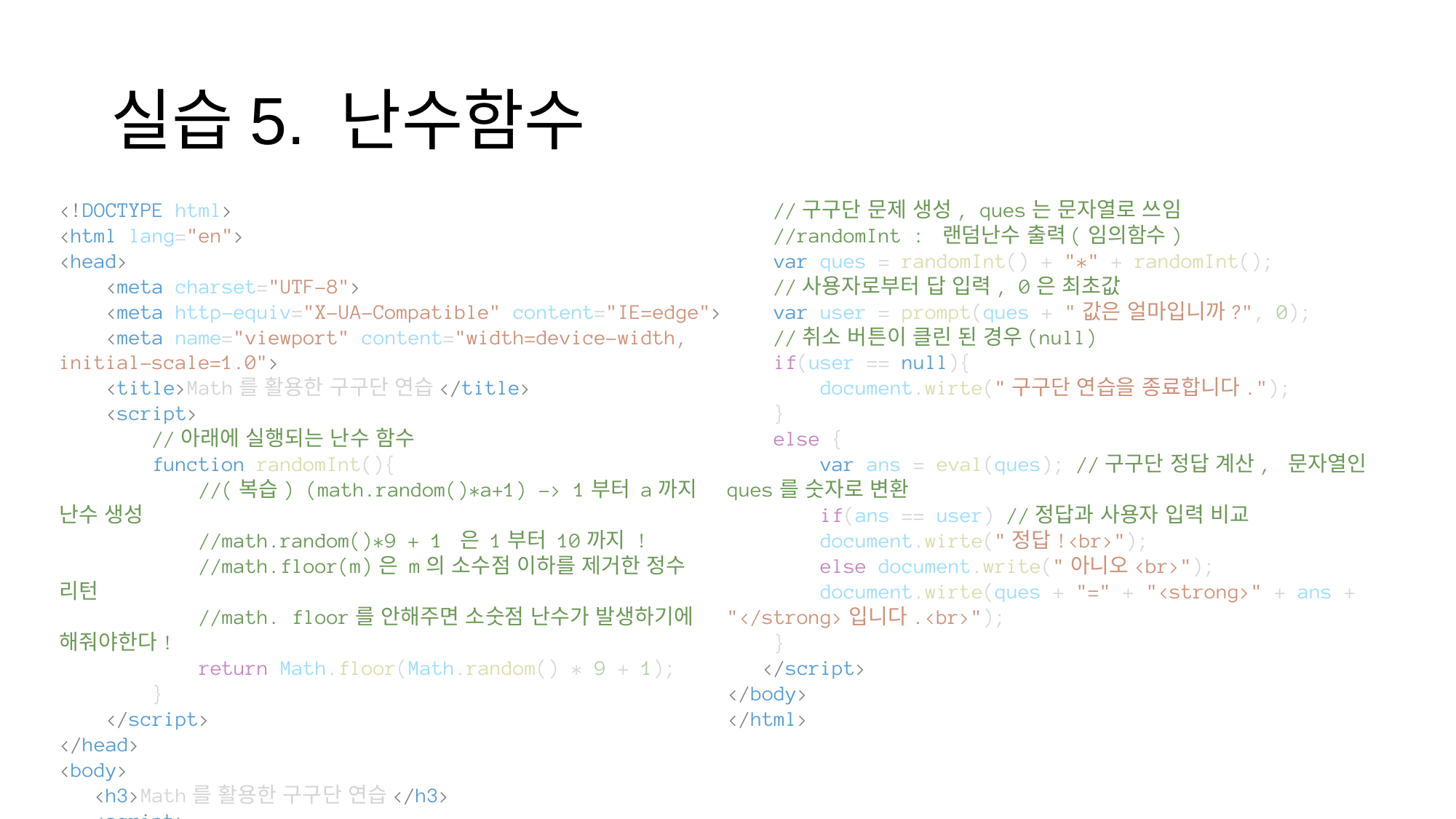

# 실습5. 난수함수
<!DOCTYPE html>
<html lang="en">
<head>
    <meta charset="UTF-8">
    <meta http-equiv="X-UA-Compatible" content="IE=edge">
    <meta name="viewport" content="width=device-width, initial-scale=1.0">
    <title>Math를 활용한 구구단 연습</title>
    <script>
        //아래에 실행되는 난수 함수
        function randomInt(){
            //(복습) (math.random()*a+1) -> 1부터 a까지 난수 생성
            //math.random()*9 + 1 은 1부터 10까지 !
            //math.floor(m)은 m의 소수점 이하를 제거한 정수 리턴
            //math. floor를 안해주면 소숫점 난수가 발생하기에 해줘야한다!
            return Math.floor(Math.random() * 9 + 1);
        }
    </script>
</head>
<body>
   <h3>Math를 활용한 구구단 연습</h3>
   <script>
    //구구단 문제 생성, ques는 문자열로 쓰임
    //randomInt : 랜덤난수 출력(임의함수)
    var ques = randomInt() + "*" + randomInt();
    //사용자로부터 답 입력, 0은 최초값
    var user = prompt(ques + "값은 얼마입니까?", 0);
    //취소 버튼이 클린 된 경우(null)
    if(user == null){
        document.wirte("구구단 연습을 종료합니다.");
    }
    else {
        var ans = eval(ques); //구구단 정답 계산, 문자열인 ques를 숫자로 변환
        if(ans == user) //정답과 사용자 입력 비교
        document.wirte("정답!<br>");
        else document.write("아니오<br>");
        document.wirte(ques + "=" + "<strong>" + ans + "</strong>입니다.<br>");
    }
   </script>
</body>
</html>